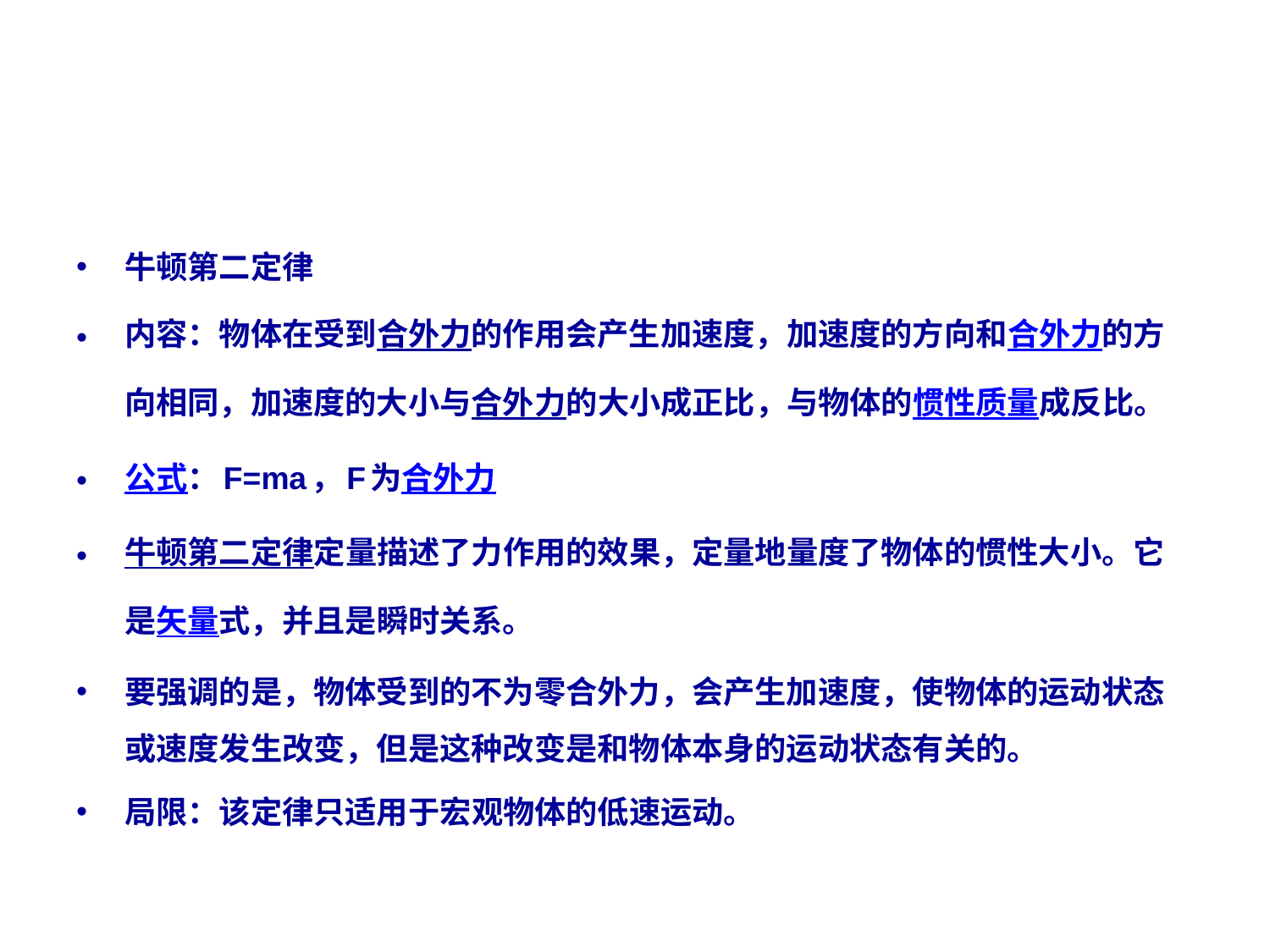

#
牛顿第二定律
内容：物体在受到合外力的作用会产生加速度，加速度的方向和合外力的方向相同，加速度的大小与合外力的大小成正比，与物体的惯性质量成反比。
公式：F=ma，F为合外力
牛顿第二定律定量描述了力作用的效果，定量地量度了物体的惯性大小。它是矢量式，并且是瞬时关系。
要强调的是，物体受到的不为零合外力，会产生加速度，使物体的运动状态或速度发生改变，但是这种改变是和物体本身的运动状态有关的。
局限：该定律只适用于宏观物体的低速运动。